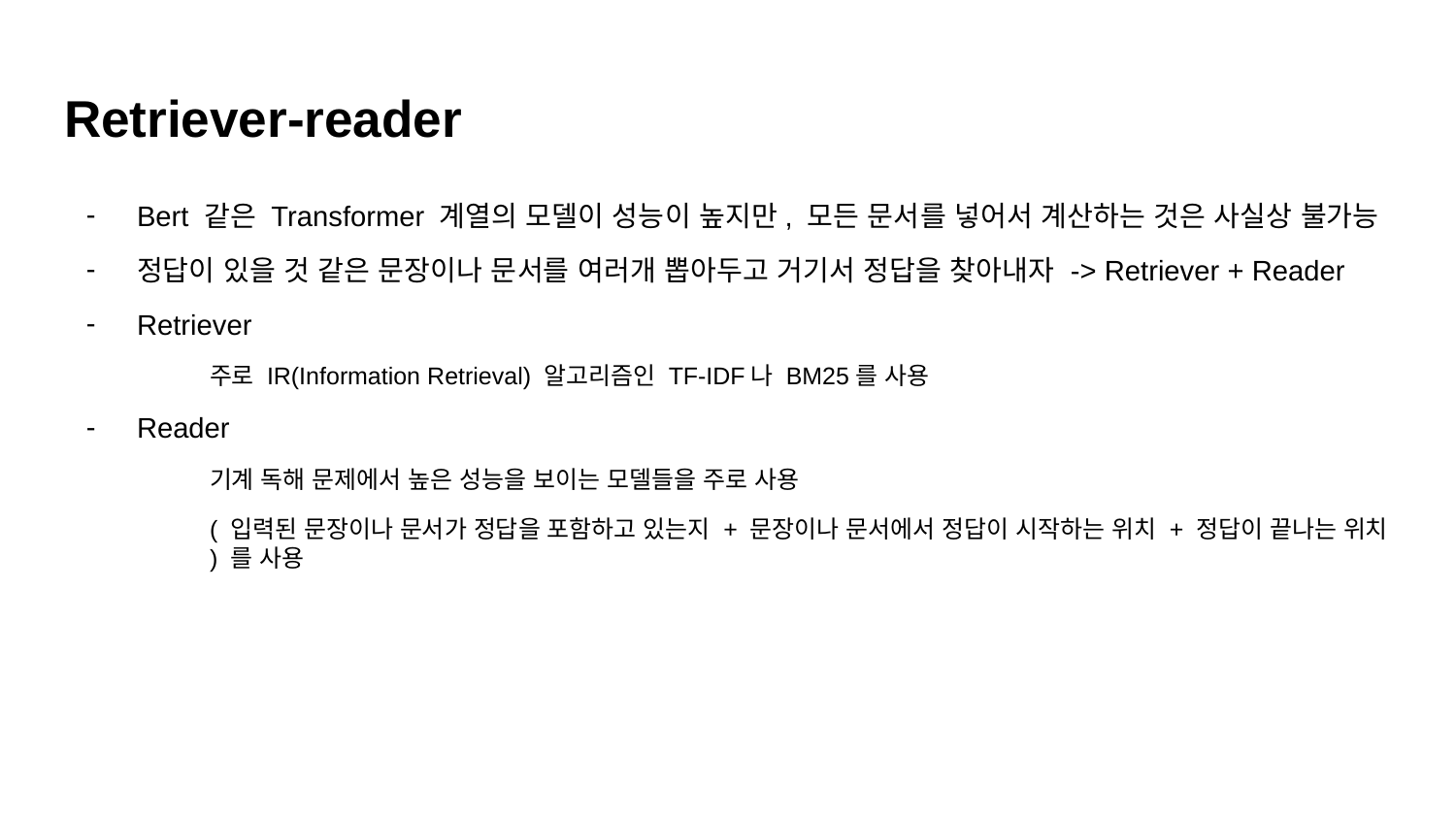

# Retriever-reader
Bert 같은 Transformer 계열의 모델이 성능이 높지만, 모든 문서를 넣어서 계산하는 것은 사실상 불가능
정답이 있을 것 같은 문장이나 문서를 여러개 뽑아두고 거기서 정답을 찾아내자 -> Retriever + Reader
Retriever
주로 IR(Information Retrieval) 알고리즘인 TF-IDF나 BM25를 사용
Reader
기계 독해 문제에서 높은 성능을 보이는 모델들을 주로 사용
( 입력된 문장이나 문서가 정답을 포함하고 있는지 + 문장이나 문서에서 정답이 시작하는 위치 + 정답이 끝나는 위치 ) 를 사용